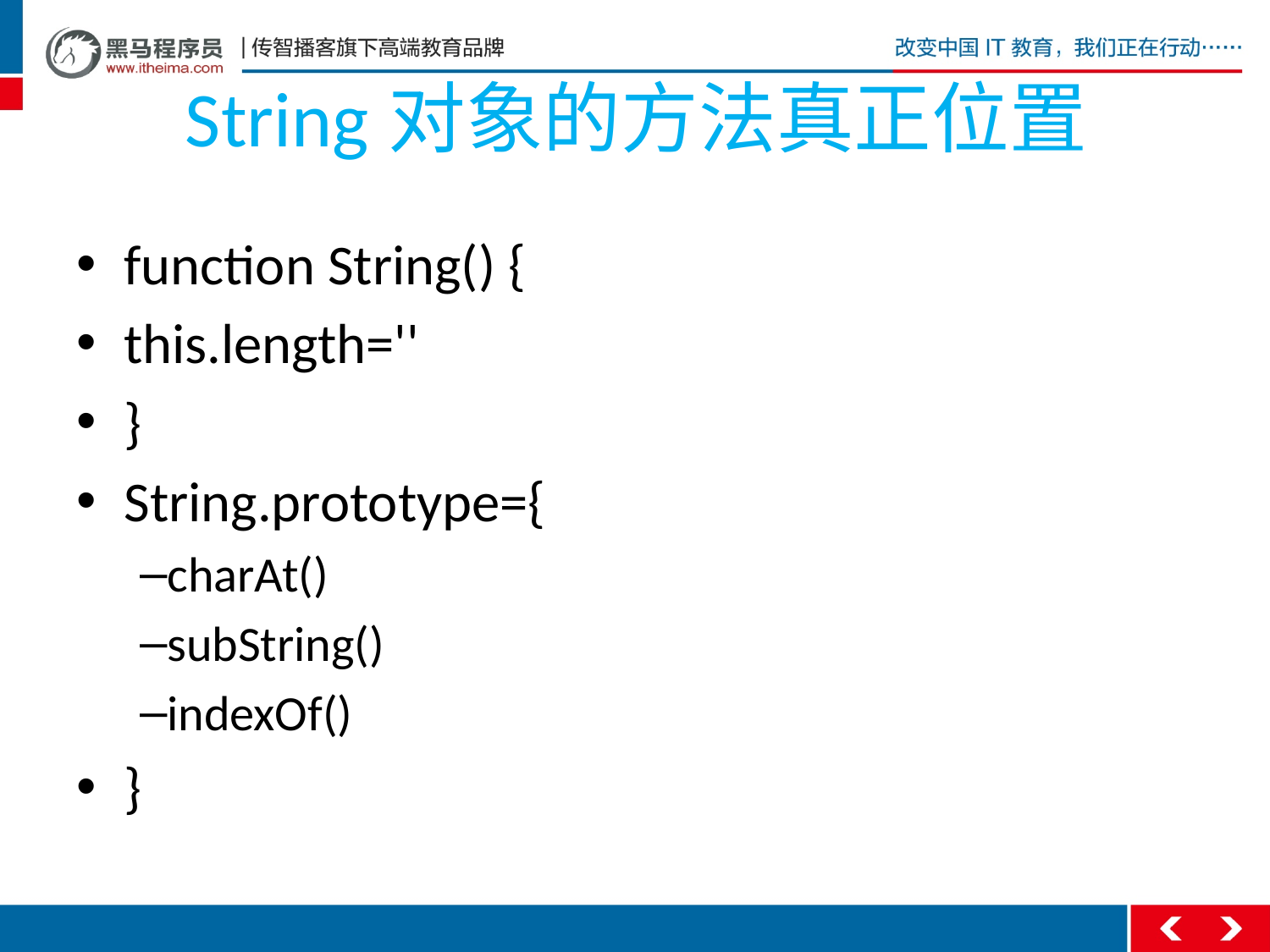

# String对象的方法真正位置
function String() {
this.length=''
}
String.prototype={
charAt()
subString()
indexOf()
}